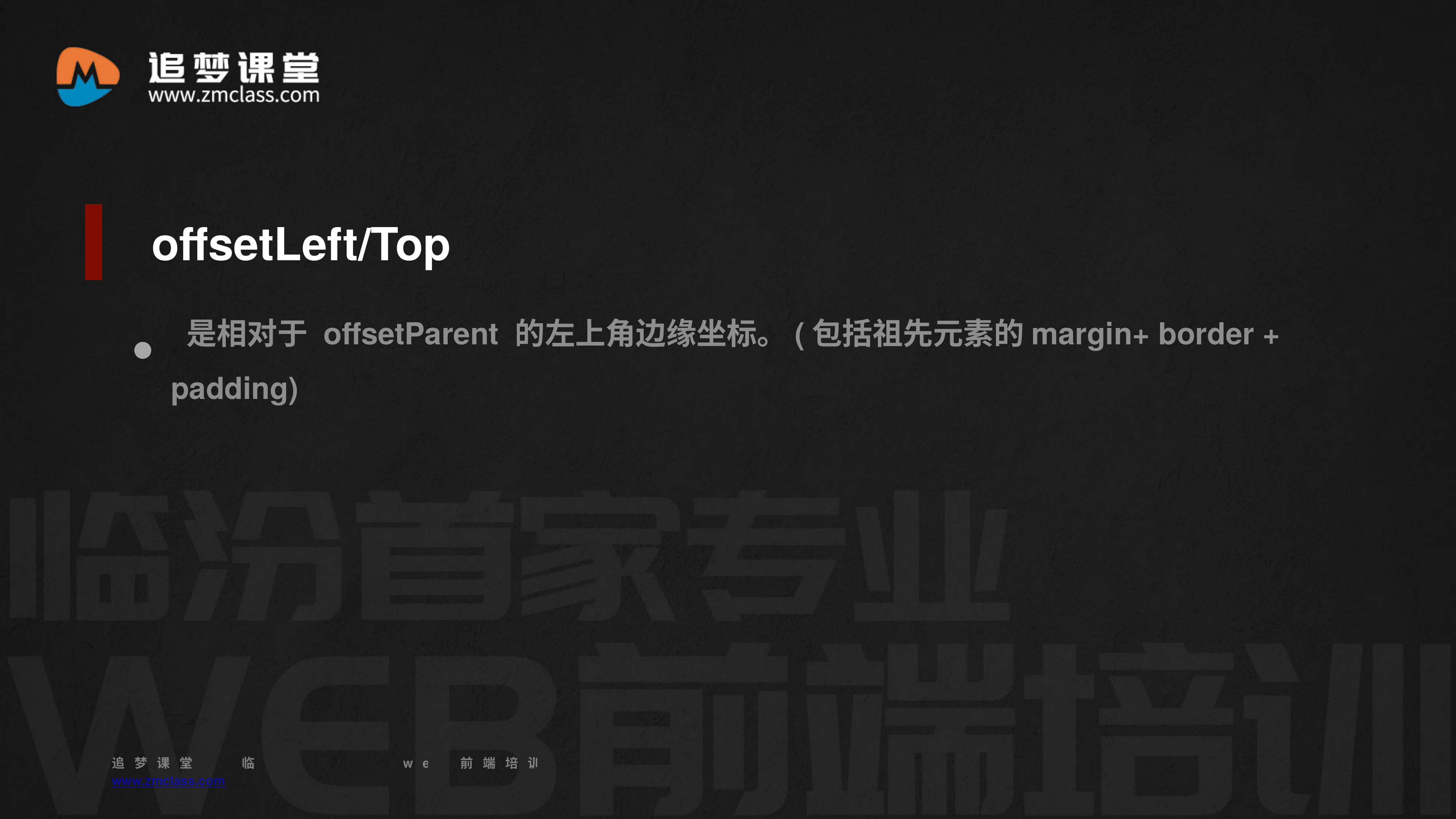

offsetLeft/Top
 是相对于 offsetParent 的左上角边缘坐标。(包括祖先元素的margin+ border + padding)

追梦课堂   临汾首家专业的web前端培训机构                                                          www.zmclass.com
5